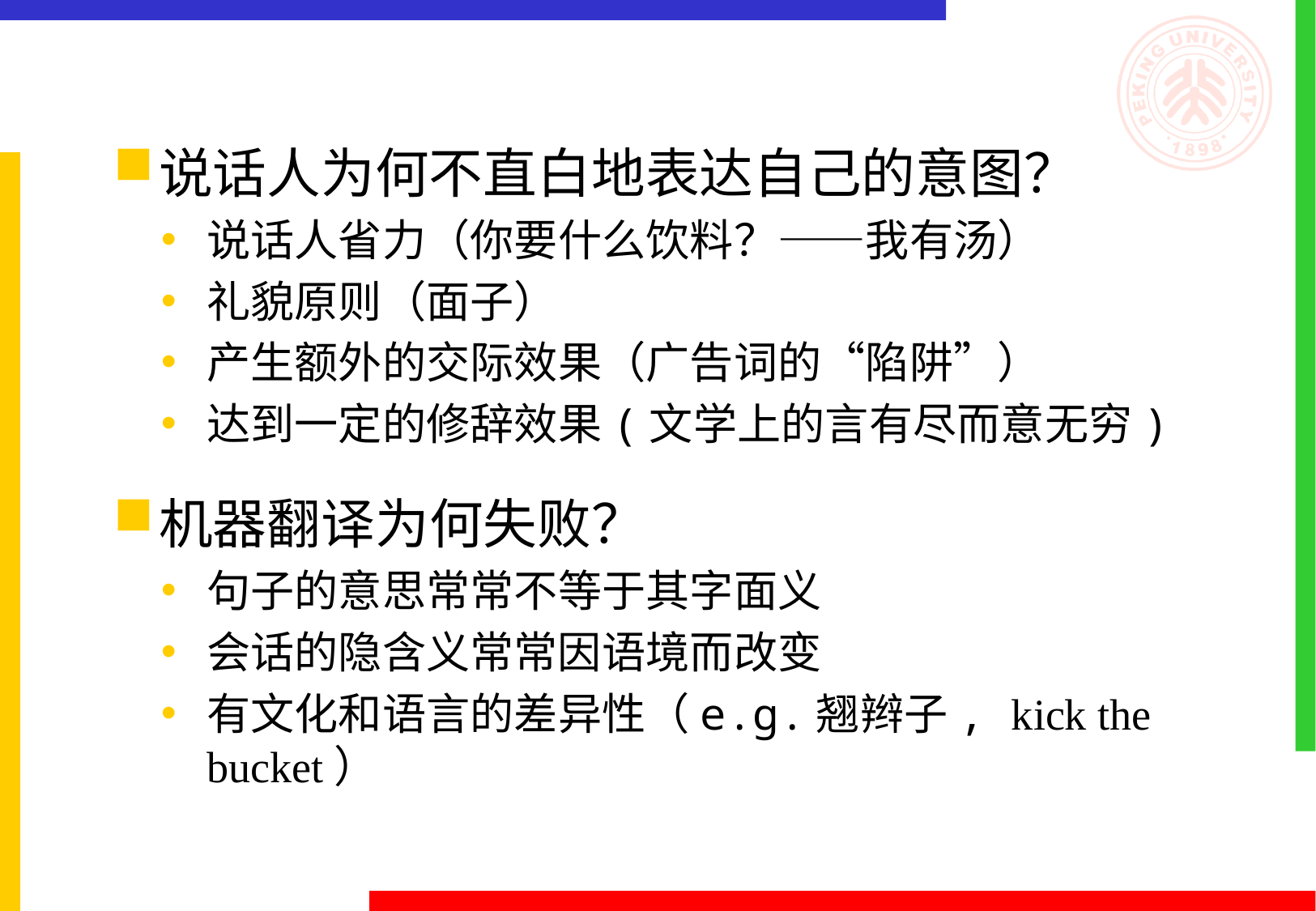

#
说话人为何不直白地表达自己的意图？
说话人省力（你要什么饮料？——我有汤）
礼貌原则（面子）
产生额外的交际效果（广告词的“陷阱”）
达到一定的修辞效果(文学上的言有尽而意无穷)
机器翻译为何失败？
句子的意思常常不等于其字面义
会话的隐含义常常因语境而改变
有文化和语言的差异性（e.g.翘辫子, kick the bucket）